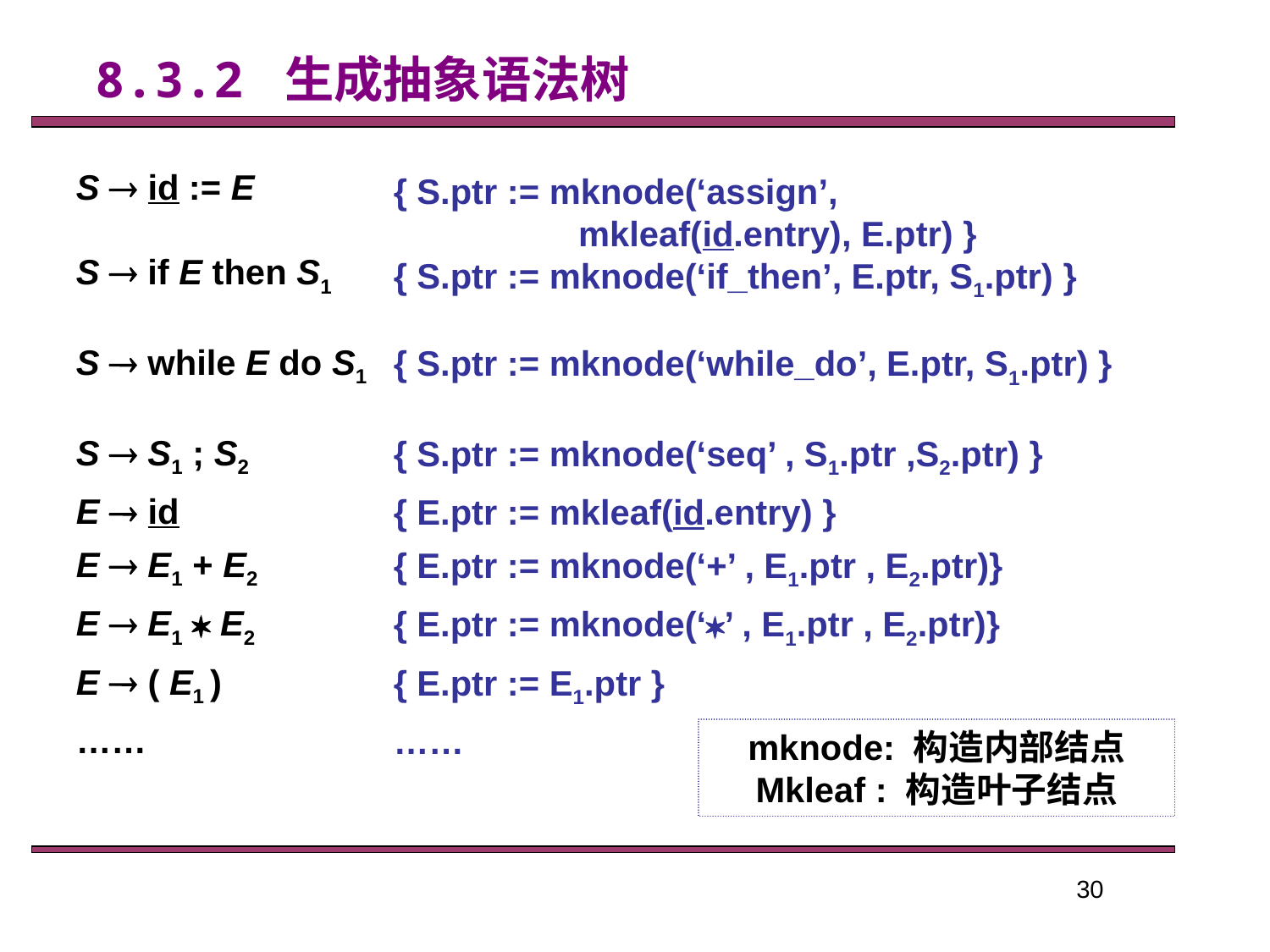

8.3.2 生成抽象语法树
S → id := E

S → if E then S1

S → while E do S1

S → S1 ; S2
E → id
E → E1 + E2
E → E1 ∗ E2
E → ( E1 )
……
{ S.ptr := mknode(‘assign’,
                   mkleaf(id.entry), E.ptr) }
{ S.ptr := mknode(‘if_then’, E.ptr, S1.ptr) }

{ S.ptr := mknode(‘while_do’, E.ptr, S1.ptr) }

{ S.ptr := mknode(‘seq’ , S1.ptr ,S2.ptr) }
{ E.ptr := mkleaf(id.entry) }
{ E.ptr := mknode(‘+’ , E1.ptr , E2.ptr)}
{ E.ptr := mknode(‘∗’ , E1.ptr , E2.ptr)}
{ E.ptr := E1.ptr }
……
mknode: 构造内部结点
Mkleaf : 构造叶子结点
30